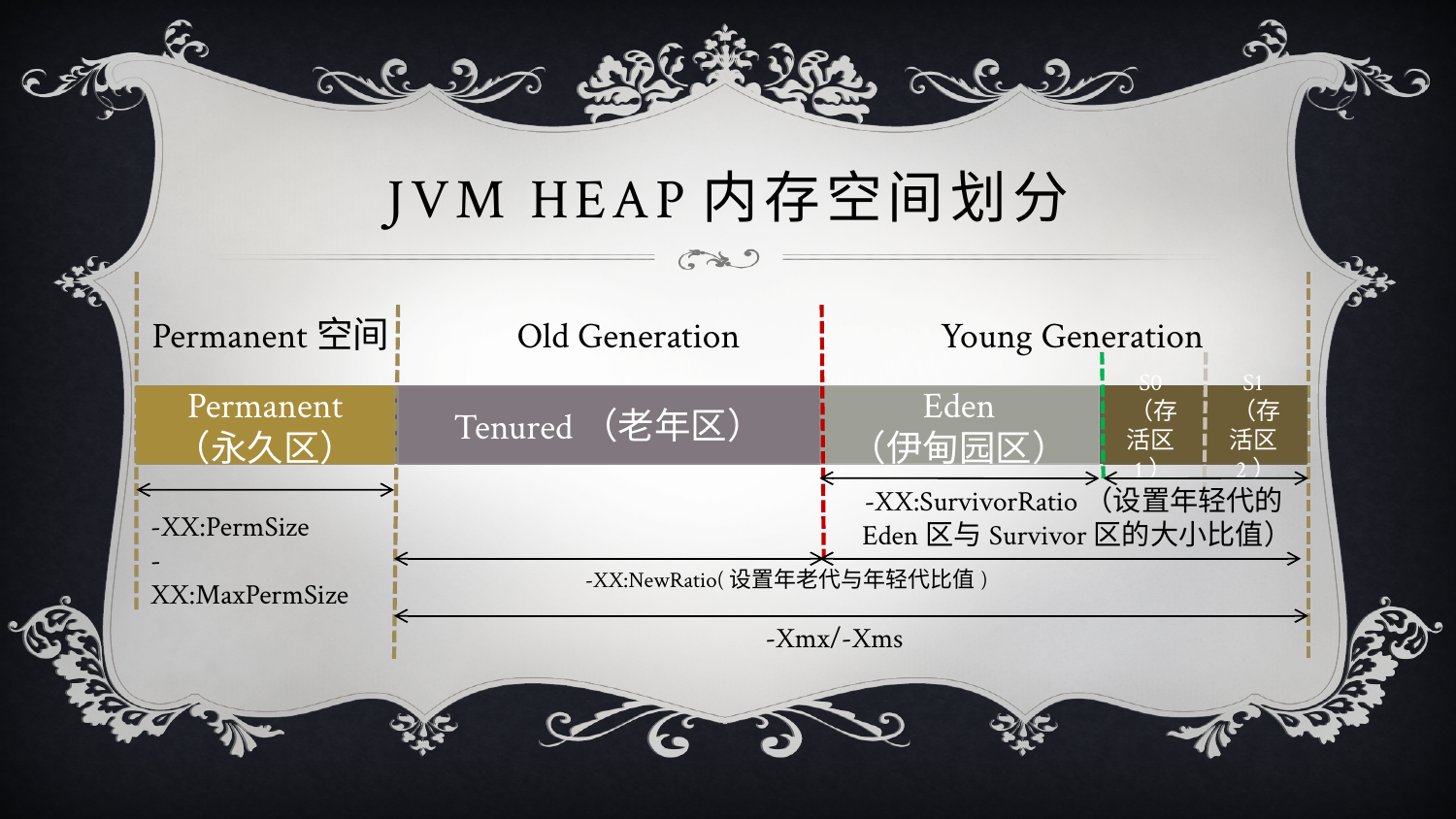

# Jvm heap内存空间划分
Permanent空间
Old Generation
Young Generation
Jvm Heap Space
Permanent
（永久区）
Tenured（老年区）
Eden
（伊甸园区）
S0（存活区1）
S1（存活区2）
-XX:SurvivorRatio（设置年轻代的Eden区与Survivor区的大小比值）
-XX:PermSize
-XX:MaxPermSize
-XX:NewRatio(设置年老代与年轻代比值)
-Xmx/-Xms